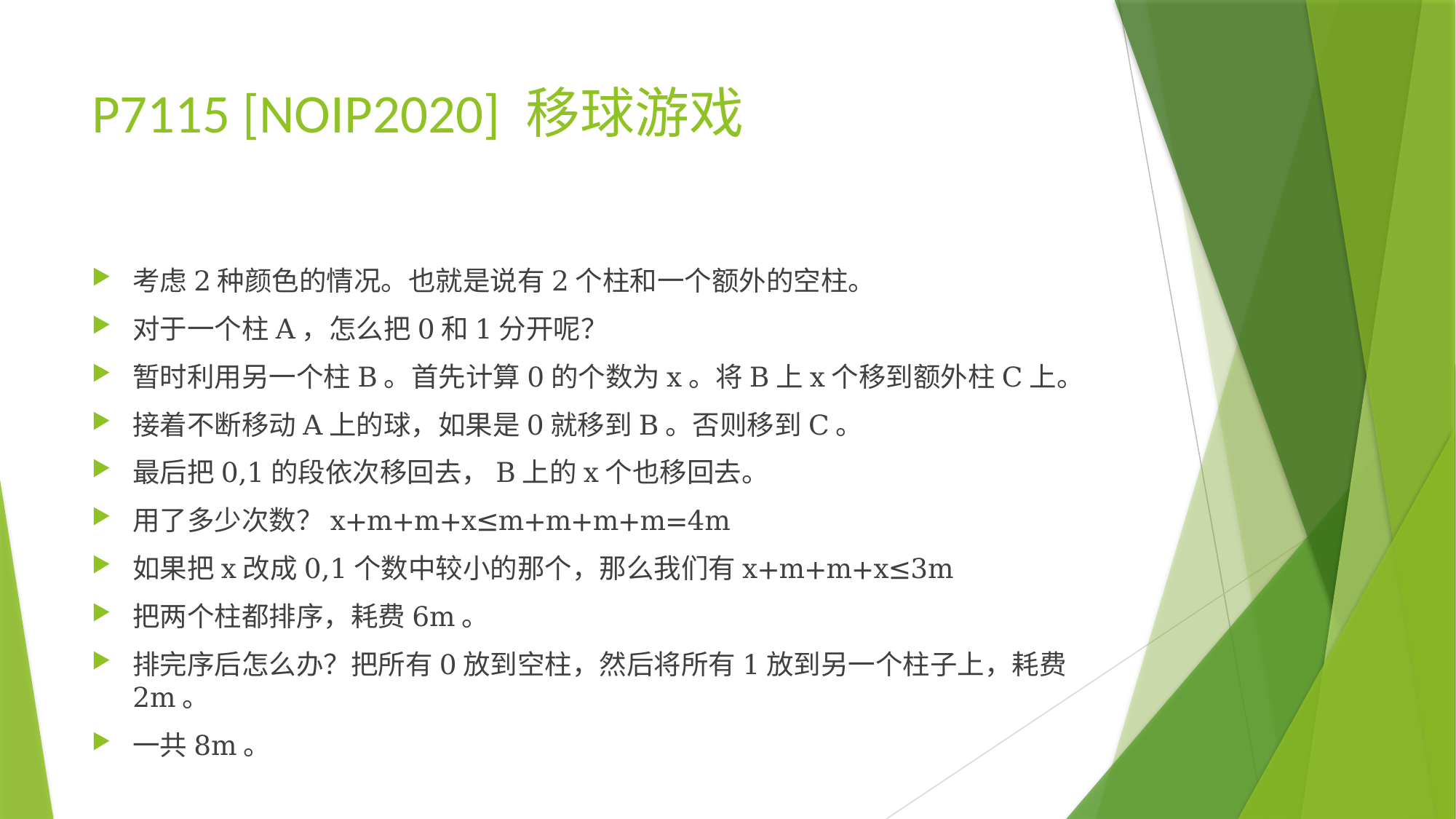

# P7115 [NOIP2020] 移球游戏
考虑2种颜色的情况。也就是说有2个柱和一个额外的空柱。
对于一个柱A，怎么把0和1分开呢？
暂时利用另一个柱B。首先计算0的个数为x。将B上x个移到额外柱C上。
接着不断移动A上的球，如果是0就移到B。否则移到C。
最后把0,1的段依次移回去，B上的x个也移回去。
用了多少次数？x+m+m+x≤m+m+m+m=4m
如果把x改成0,1个数中较小的那个，那么我们有x+m+m+x≤3m
把两个柱都排序，耗费6m。
排完序后怎么办？把所有0放到空柱，然后将所有1放到另一个柱子上，耗费2m。
一共8m。